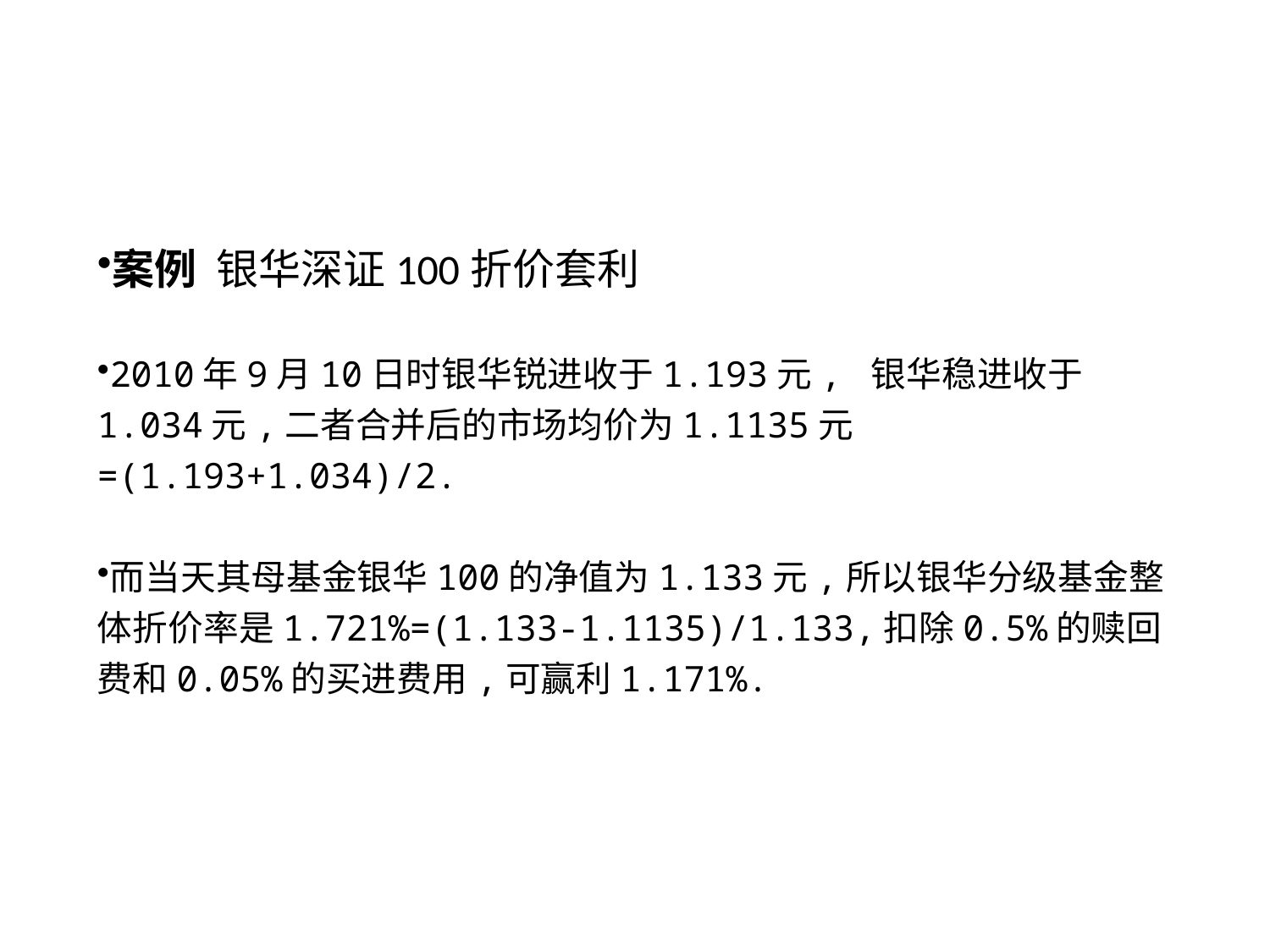

案例  银华深证100折价套利

2010年9月10日时银华锐进收于1.193元, 银华稳进收于1.034元,二者合并后的市场均价为1.1135元=(1.193+1.034)/2.

而当天其母基金银华100的净值为1.133元,所以银华分级基金整体折价率是1.721%=(1.133-1.1135)/1.133,扣除0.5%的赎回费和0.05%的买进费用,可赢利1.171%.